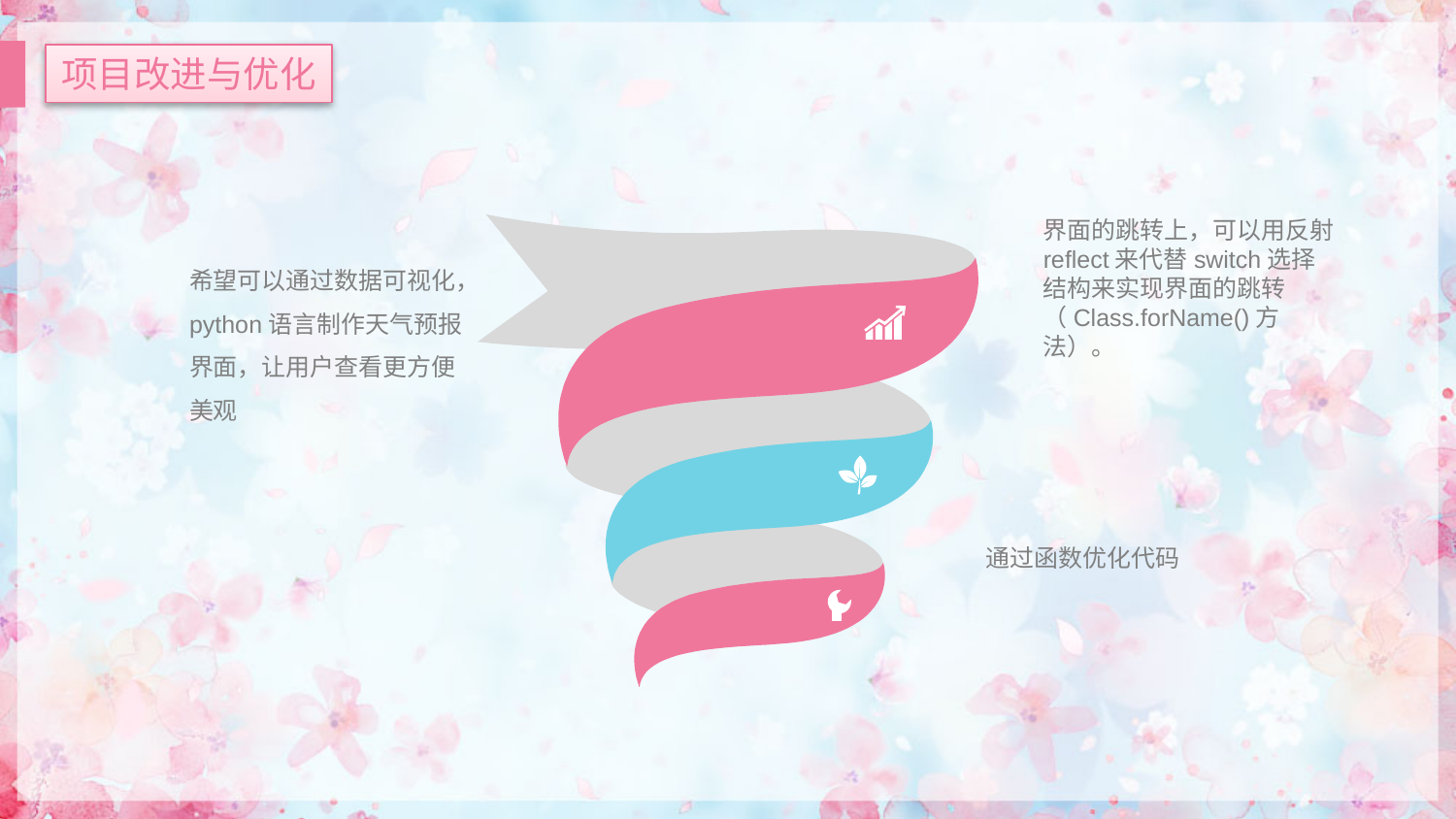

项目改进与优化
界面的跳转上，可以用反射reflect来代替switch选择结构来实现界面的跳转（Class.forName()方法）。

希望可以通过数据可视化，python语言制作天气预报界面，让用户查看更方便美观

通过函数优化代码